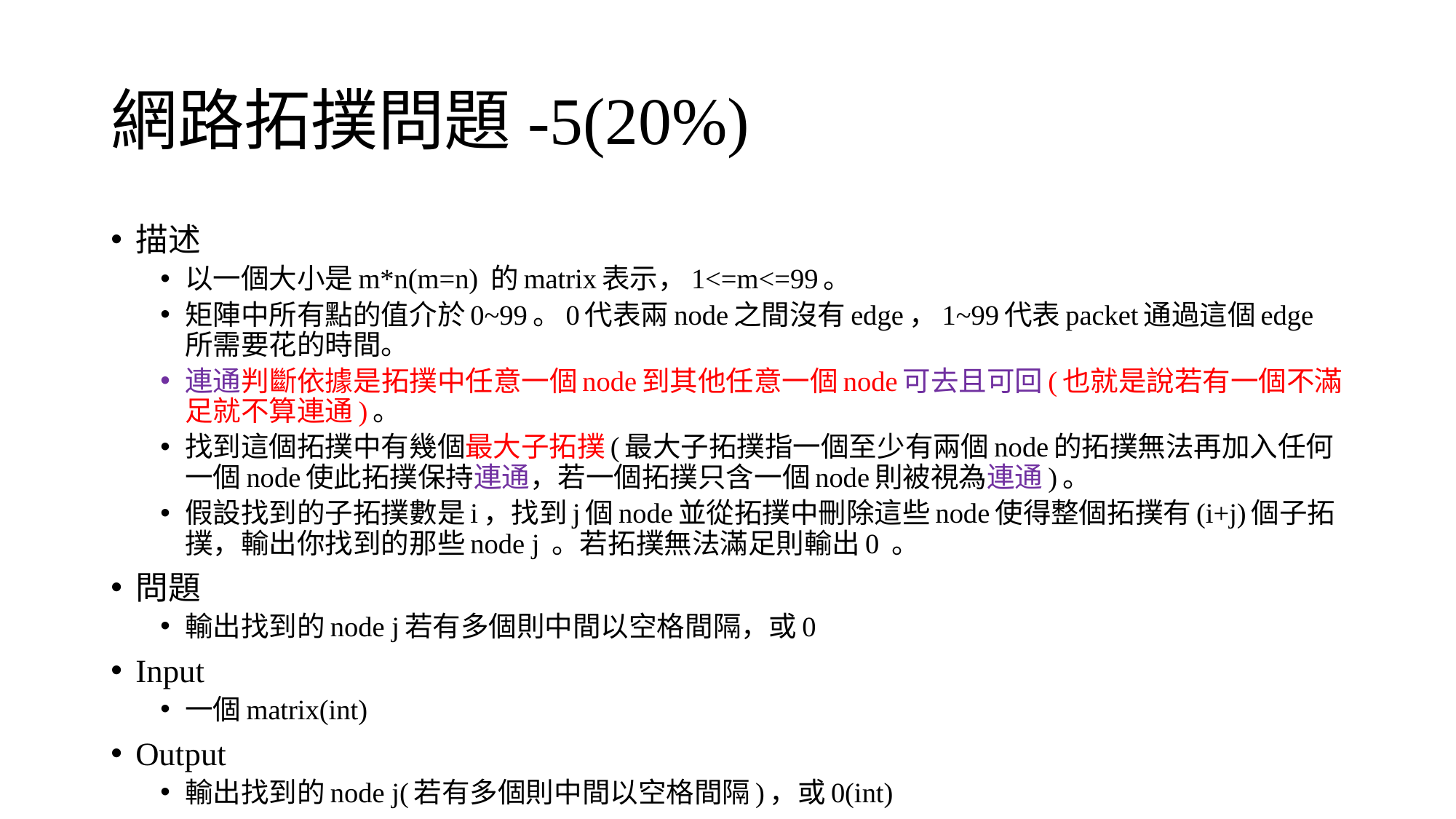

# 網路拓撲問題-5(20%)
描述
以一個大小是m*n(m=n) 的matrix表示，1<=m<=99。
矩陣中所有點的值介於0~99。0代表兩node之間沒有edge，1~99代表packet通過這個edge所需要花的時間。
連通判斷依據是拓撲中任意一個node到其他任意一個node可去且可回(也就是說若有一個不滿足就不算連通)。
找到這個拓撲中有幾個最大子拓撲(最大子拓撲指一個至少有兩個node的拓撲無法再加入任何一個node使此拓撲保持連通，若一個拓撲只含一個node則被視為連通)。
假設找到的子拓撲數是i，找到j個node並從拓撲中刪除這些node使得整個拓撲有(i+j)個子拓撲，輸出你找到的那些node j 。若拓撲無法滿足則輸出0 。
問題
輸出找到的node j若有多個則中間以空格間隔，或0
Input
一個matrix(int)
Output
輸出找到的node j(若有多個則中間以空格間隔)，或0(int)